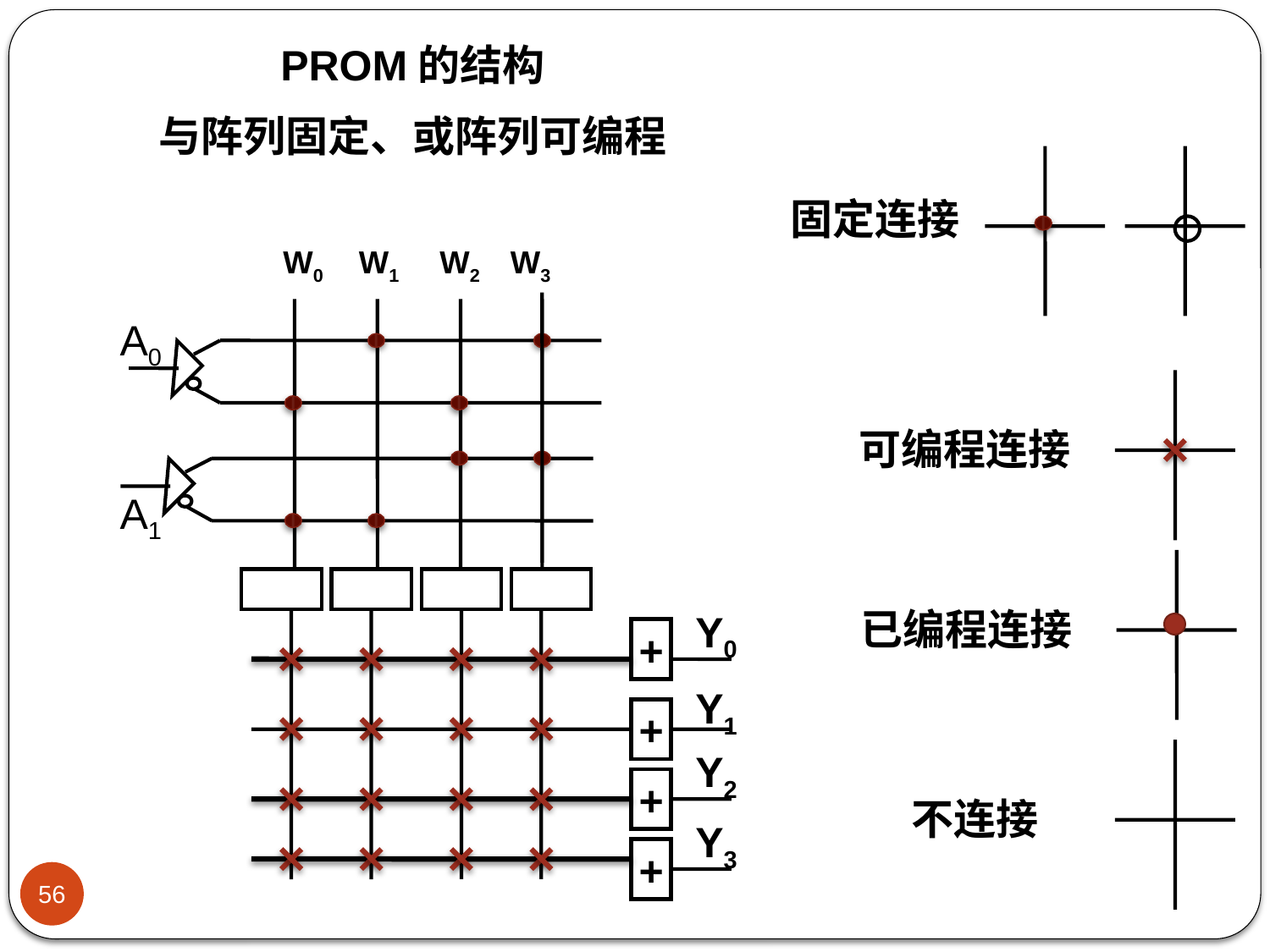

PROM的结构
与阵列固定、或阵列可编程

固定连接

W0       W1        W2      W3

A0

A1

Y0

+

Y1
+

Y2
+

Y3
+

可编程连接

已编程连接

不连接

56